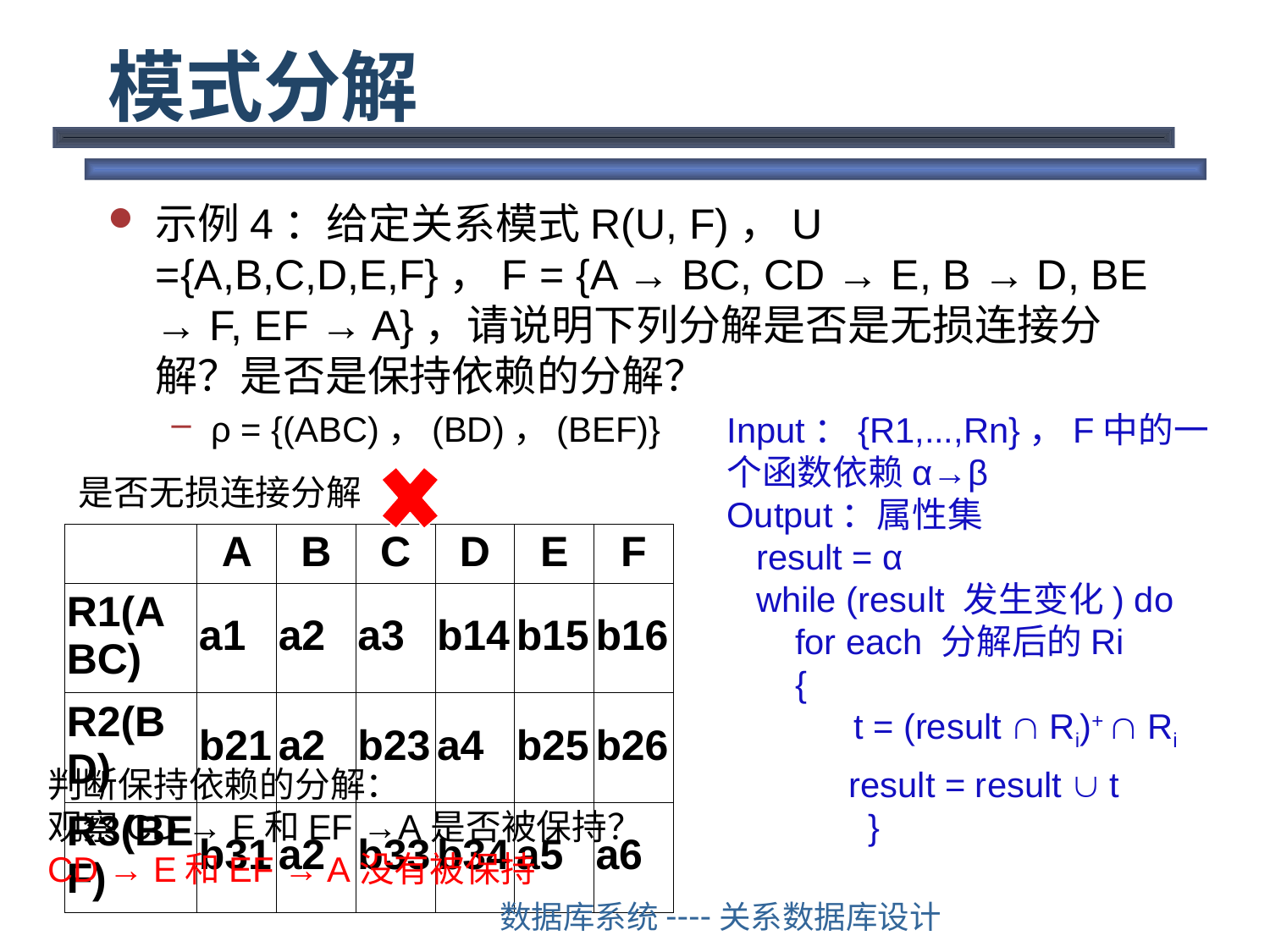

# 模式分解
示例4：给定关系模式R(U, F)，U ={A,B,C,D,E,F}，F = {A → BC, CD → E, B → D, BE → F, EF → A}，请说明下列分解是否是无损连接分解？是否是保持依赖的分解？
ρ = {(ABC)，(BD)，(BEF)}

Input：{R1,...,Rn}，F中的一个函数依赖α→β
Output：属性集
   result = α
   while (result 发生变化) do
       for each 分解后的Ri
       {
             t = (result ∩ Ri)+ ∩ Ri
      result = result ∪ t
        }

是否无损连接分解
|  | A | B | C | D | E | F |
| --- | --- | --- | --- | --- | --- | --- |
| R1(ABC) | a1 | a2 | a3 | b14 | b15 | b16 |
| R2(BD) | b21 | a2 | b23 | a4 | b25 | b26 |
| R3(BEF) | b31 | a2 | b33 | b34 | a5 | a6 |
判断保持依赖的分解：
观察CD → E和EF →A是否被保持？
CD → E和EF → A没有被保持
数据库系统----关系数据库设计